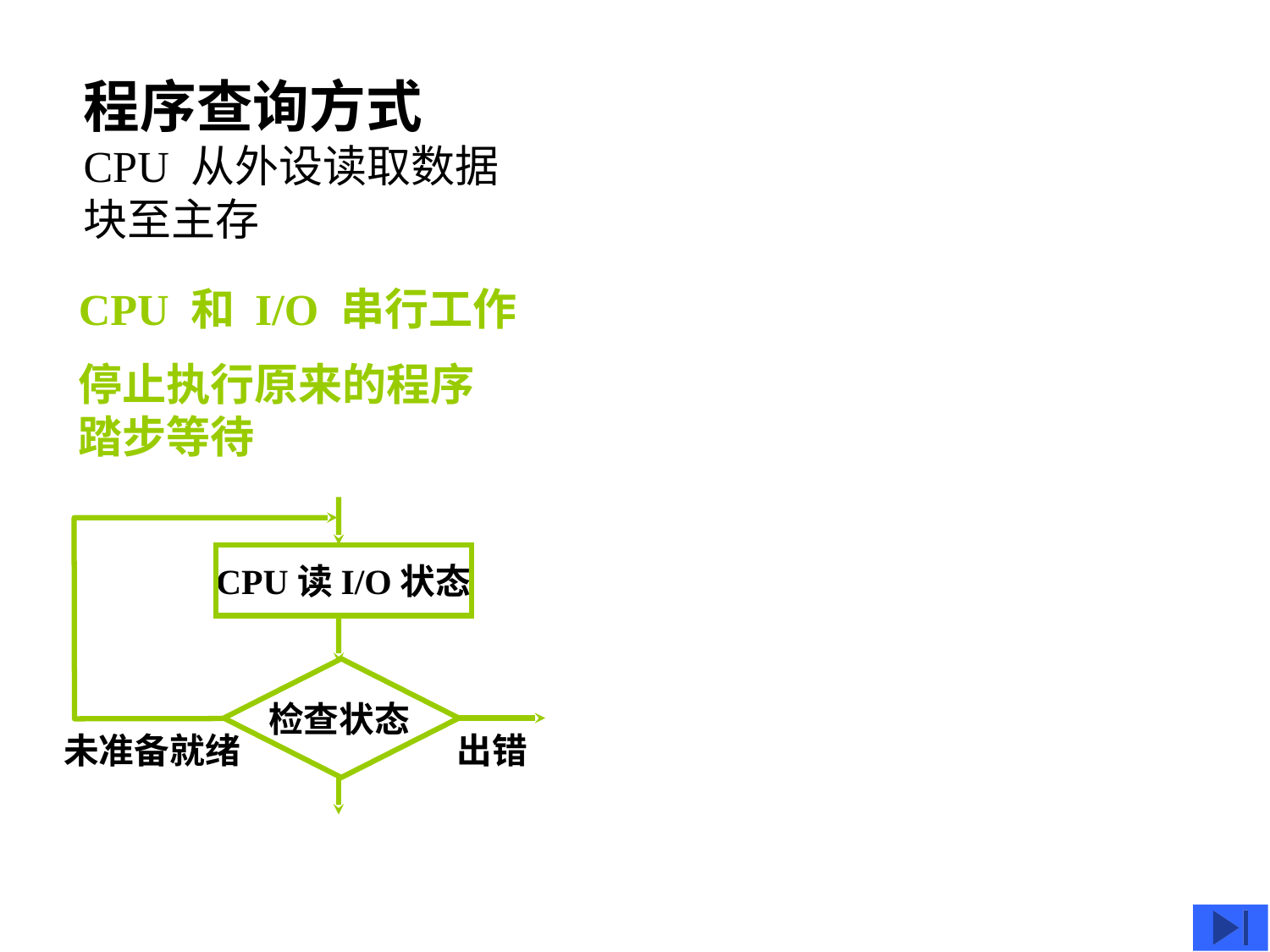

程序查询方式
CPU 从外设读取数据块至主存
CPU 和 I/O 串行工作
停止执行原来的程序踏步等待

CPU读I/O状态

检查状态

未准备就绪
出错